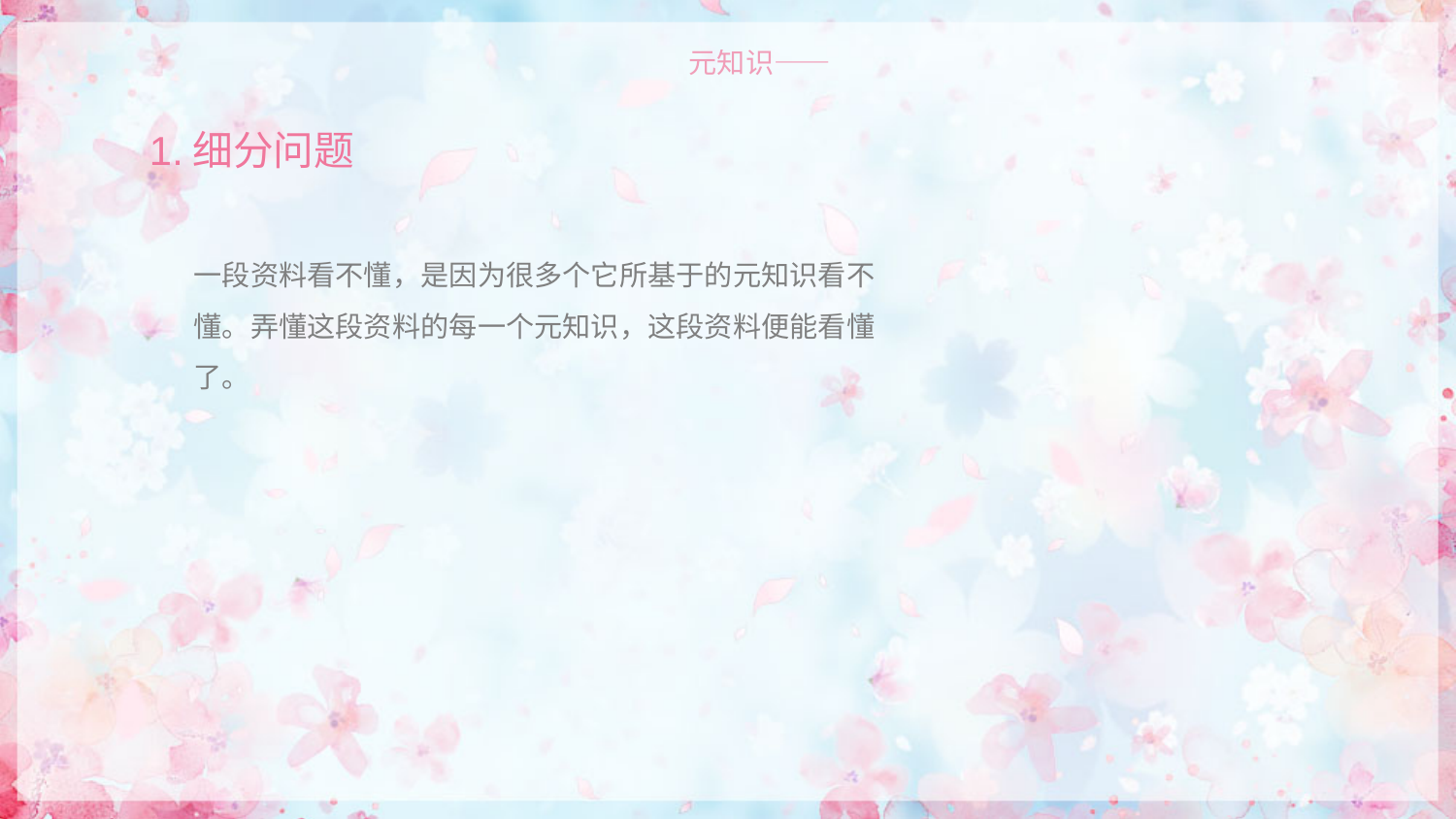

——元知识——
1.细分问题
一段资料看不懂，是因为很多个它所基于的元知识看不懂。弄懂这段资料的每一个元知识，这段资料便能看懂了。